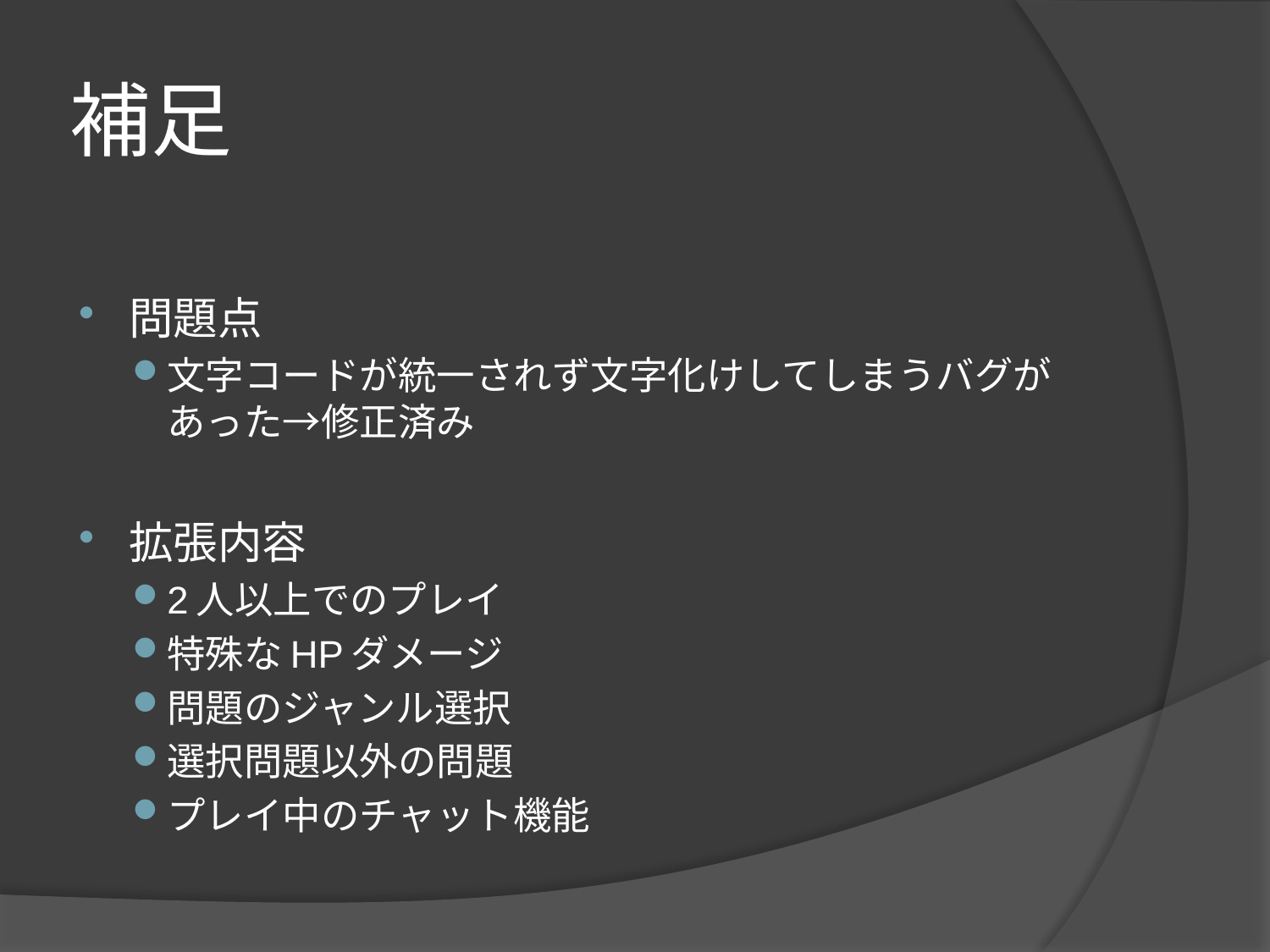

# 補足

問題点
文字コードが統一されず文字化けしてしまうバグがあった→修正済み

拡張内容
2人以上でのプレイ
特殊なHPダメージ
問題のジャンル選択
選択問題以外の問題
プレイ中のチャット機能